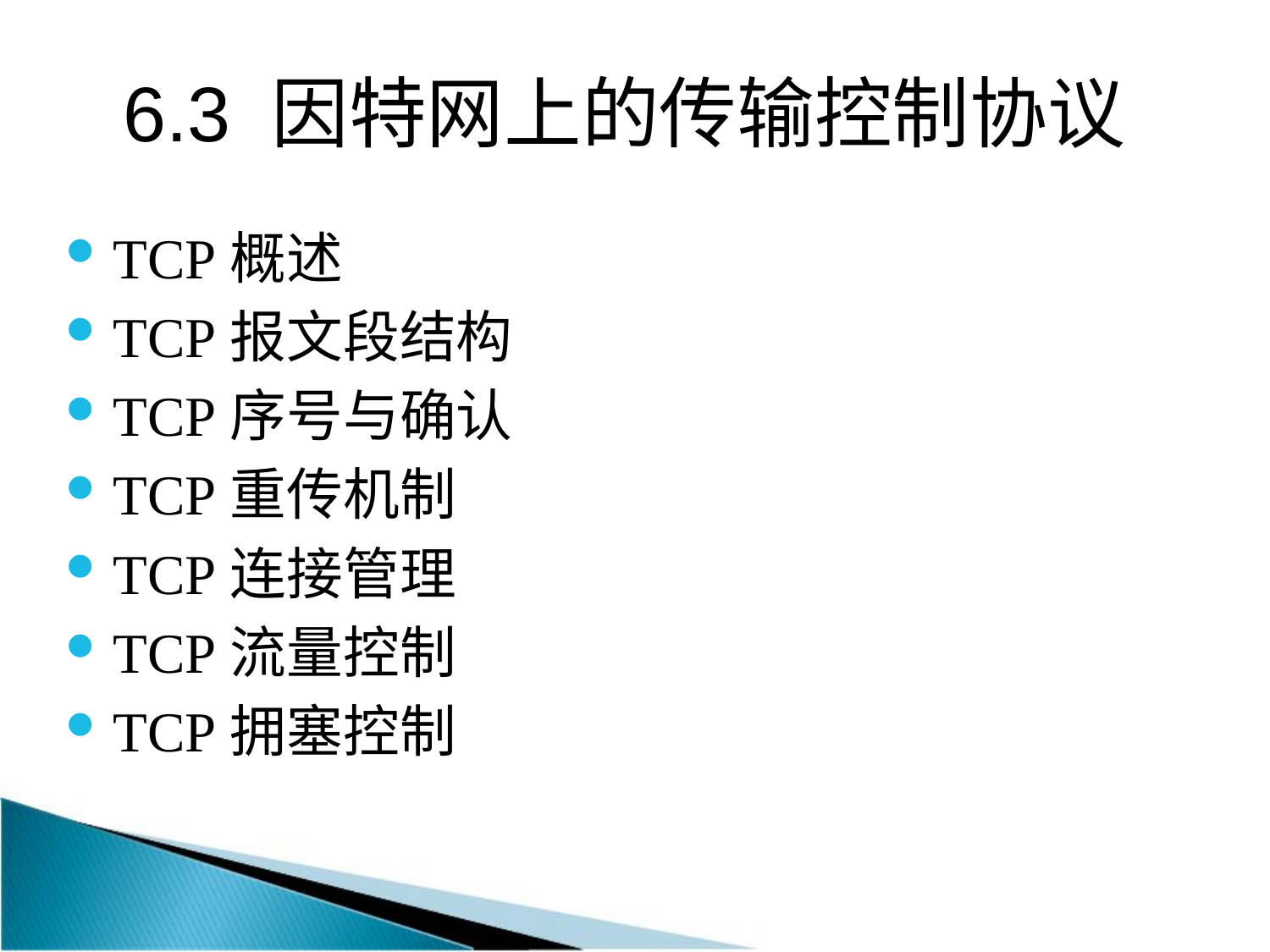

# 6.3 因特网上的传输控制协议
TCP概述
TCP报文段结构
TCP序号与确认
TCP重传机制
TCP连接管理
TCP流量控制
TCP拥塞控制